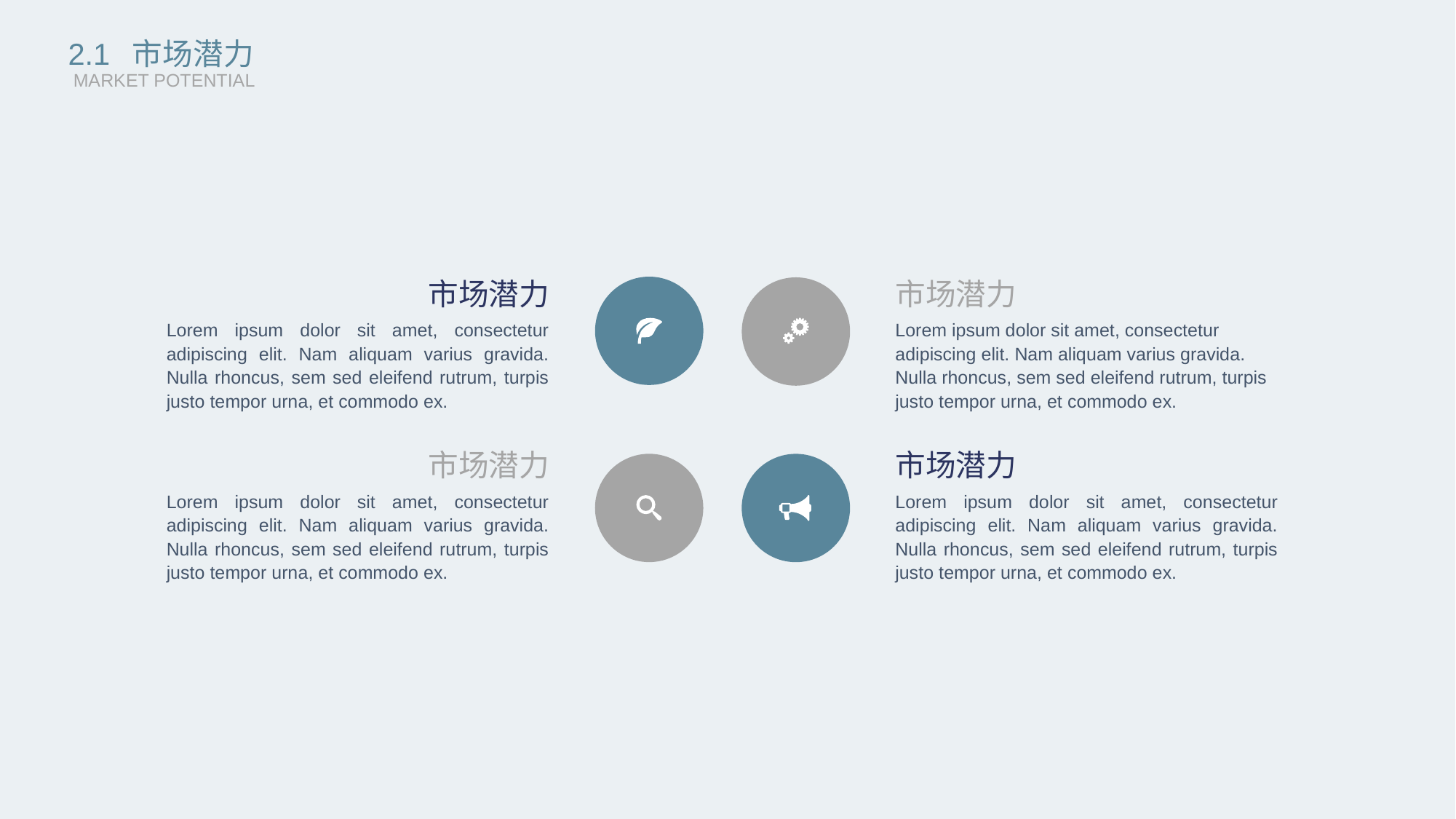

2.1 市场潜力
MARKET POTENTIAL

市场潜力
Lorem ipsum dolor sit amet, consectetur adipiscing elit. Nam aliquam varius gravida. Nulla rhoncus, sem sed eleifend rutrum, turpis justo tempor urna, et commodo ex.
市场潜力
Lorem ipsum dolor sit amet, consectetur adipiscing elit. Nam aliquam varius gravida. Nulla rhoncus, sem sed eleifend rutrum, turpis justo tempor urna, et commodo ex.

市场潜力
Lorem ipsum dolor sit amet, consectetur adipiscing elit. Nam aliquam varius gravida. Nulla rhoncus, sem sed eleifend rutrum, turpis justo tempor urna, et commodo ex.
市场潜力
Lorem ipsum dolor sit amet, consectetur adipiscing elit. Nam aliquam varius gravida. Nulla rhoncus, sem sed eleifend rutrum, turpis justo tempor urna, et commodo ex.